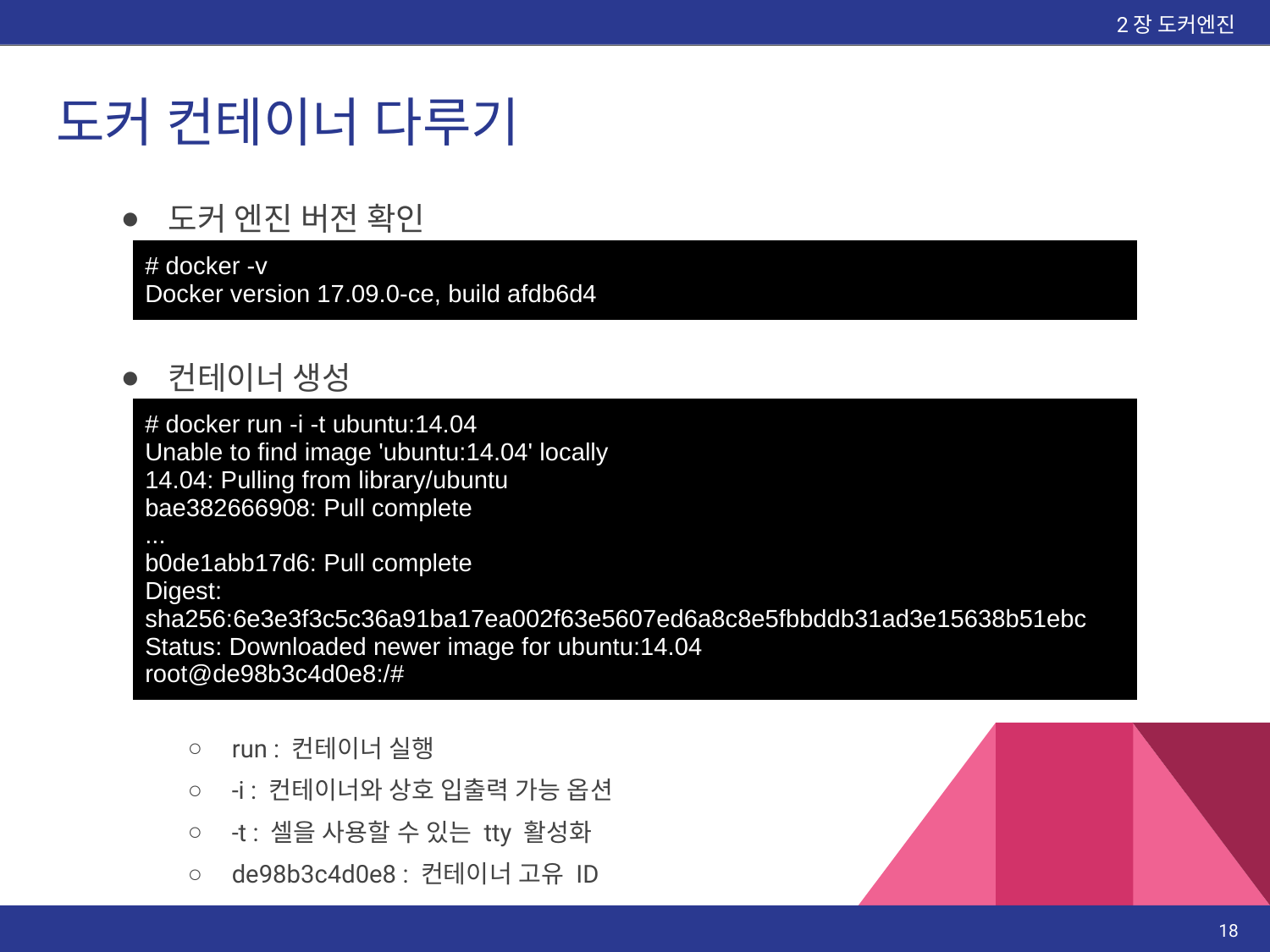

2장 도커엔진
# 도커 컨테이너 다루기
도커 엔진 버전 확인

| # docker -v Docker version 17.09.0-ce, build afdb6d4 |
| --- |
컨테이너 생성

| # docker run -i -t ubuntu:14.04 Unable to find image 'ubuntu:14.04' locally 14.04: Pulling from library/ubuntu bae382666908: Pull complete ... b0de1abb17d6: Pull complete Digest: sha256:6e3e3f3c5c36a91ba17ea002f63e5607ed6a8c8e5fbbddb31ad3e15638b51ebc Status: Downloaded newer image for ubuntu:14.04 root@de98b3c4d0e8:/# |
| --- |
run : 컨테이너 실행
-i : 컨테이너와 상호 입출력 가능 옵션
-t : 셀을 사용할 수 있는 tty 활성화
de98b3c4d0e8 : 컨테이너 고유 ID

18